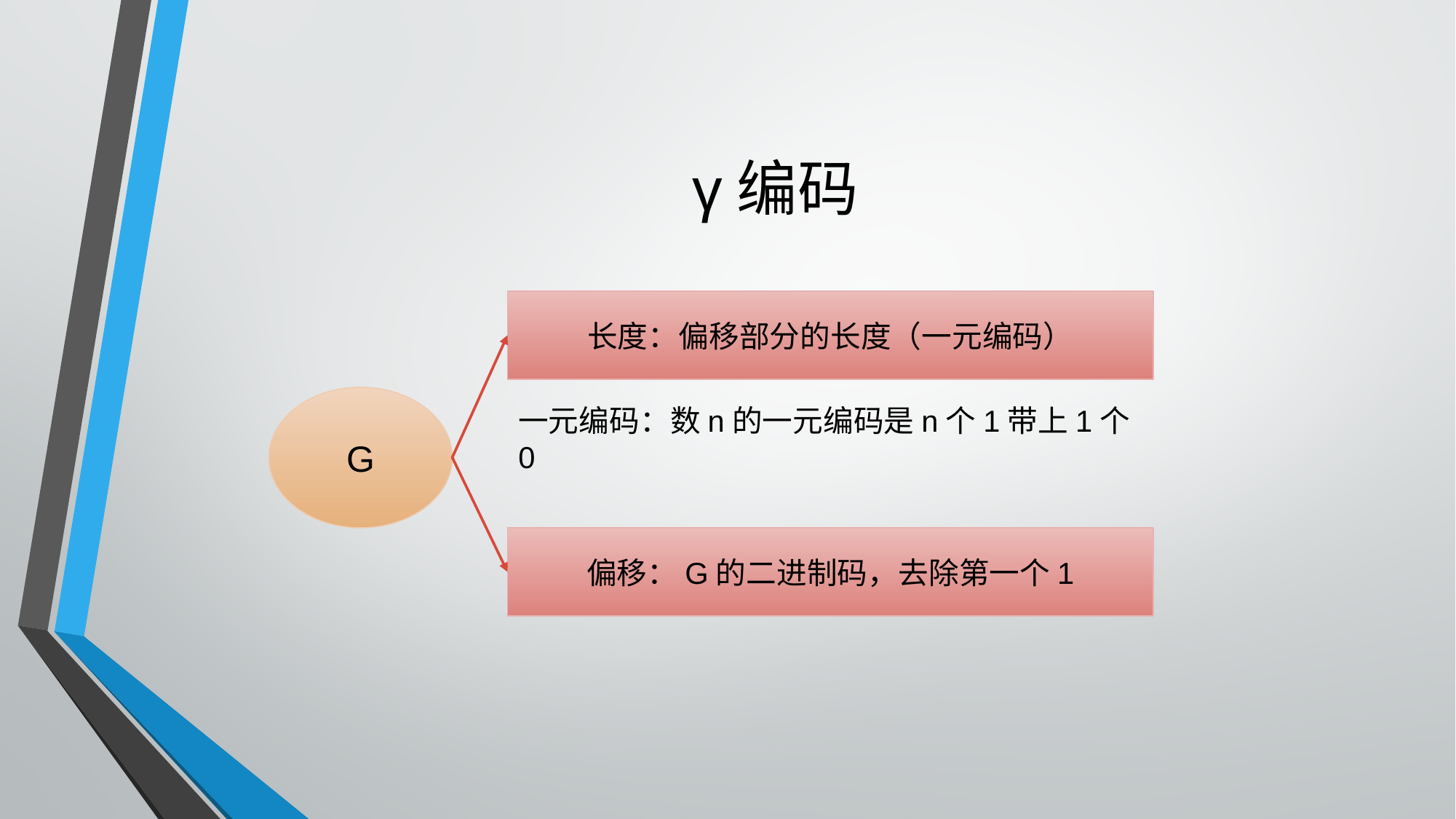

# γ编码
长度：偏移部分的长度（一元编码）

G
一元编码：数n的一元编码是n个1带上1个0
偏移：G的二进制码，去除第一个1